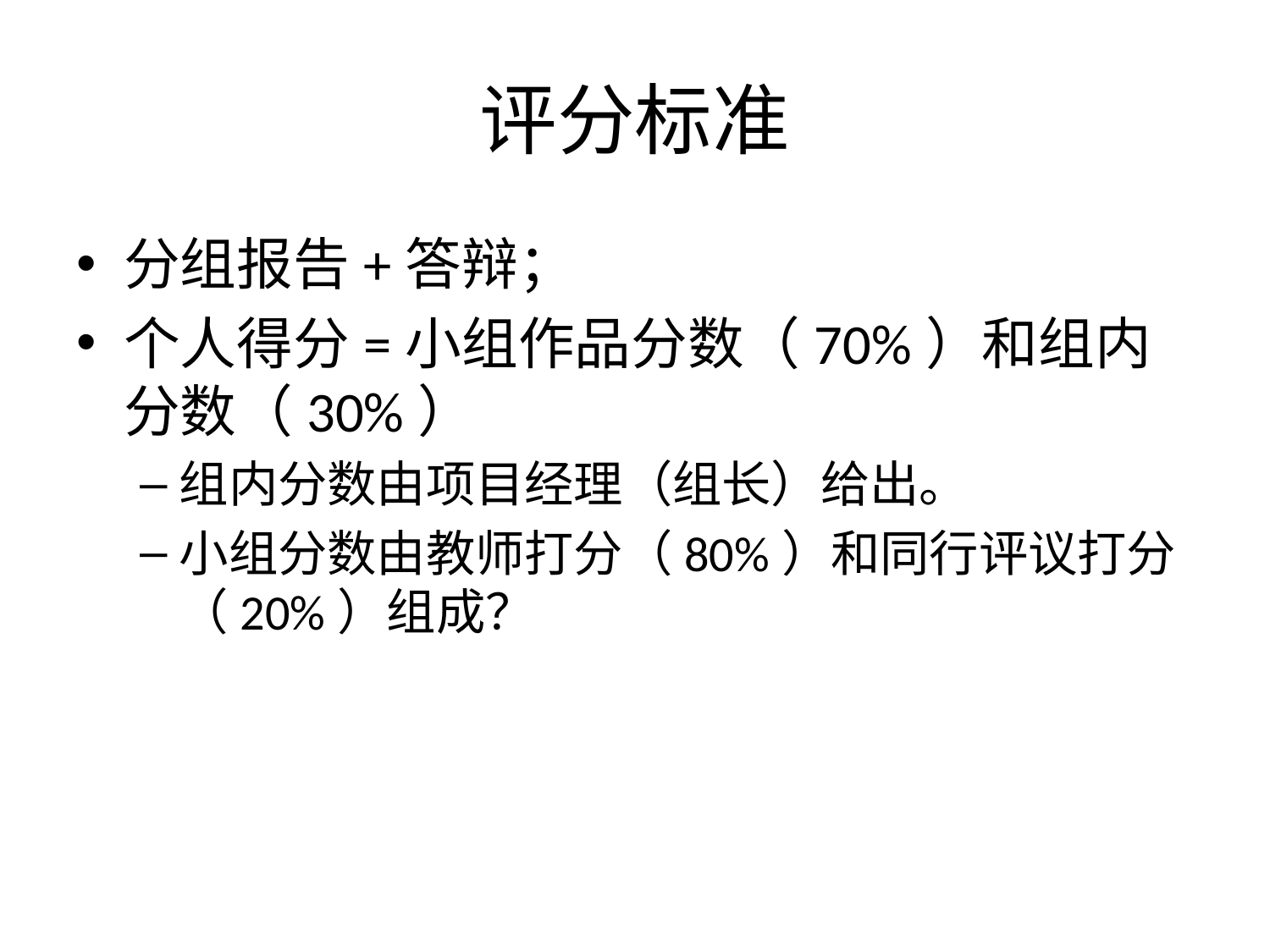

# 评分标准
分组报告+答辩；
个人得分=小组作品分数（70%）和组内分数（30%）
组内分数由项目经理（组长）给出。
小组分数由教师打分（80%）和同行评议打分（20%）组成？